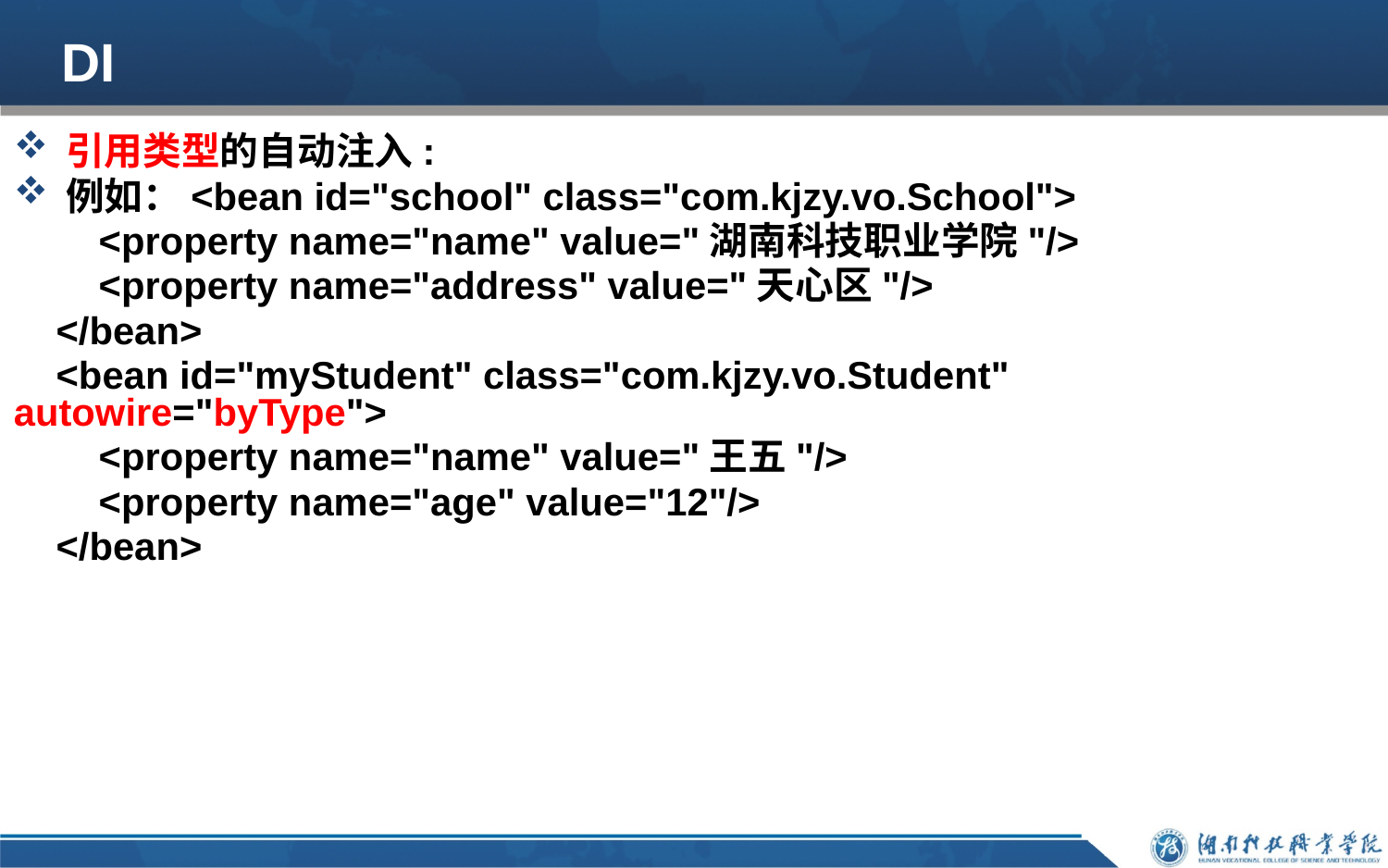

# DI
引用类型的自动注入:
例如：<bean id="school" class="com.kjzy.vo.School">
        <property name="name" value="湖南科技职业学院"/>
        <property name="address" value="天心区"/>
    </bean>
    <bean id="myStudent" class="com.kjzy.vo.Student"  autowire="byType">
        <property name="name" value="王五"/>
        <property name="age" value="12"/>
    </bean>